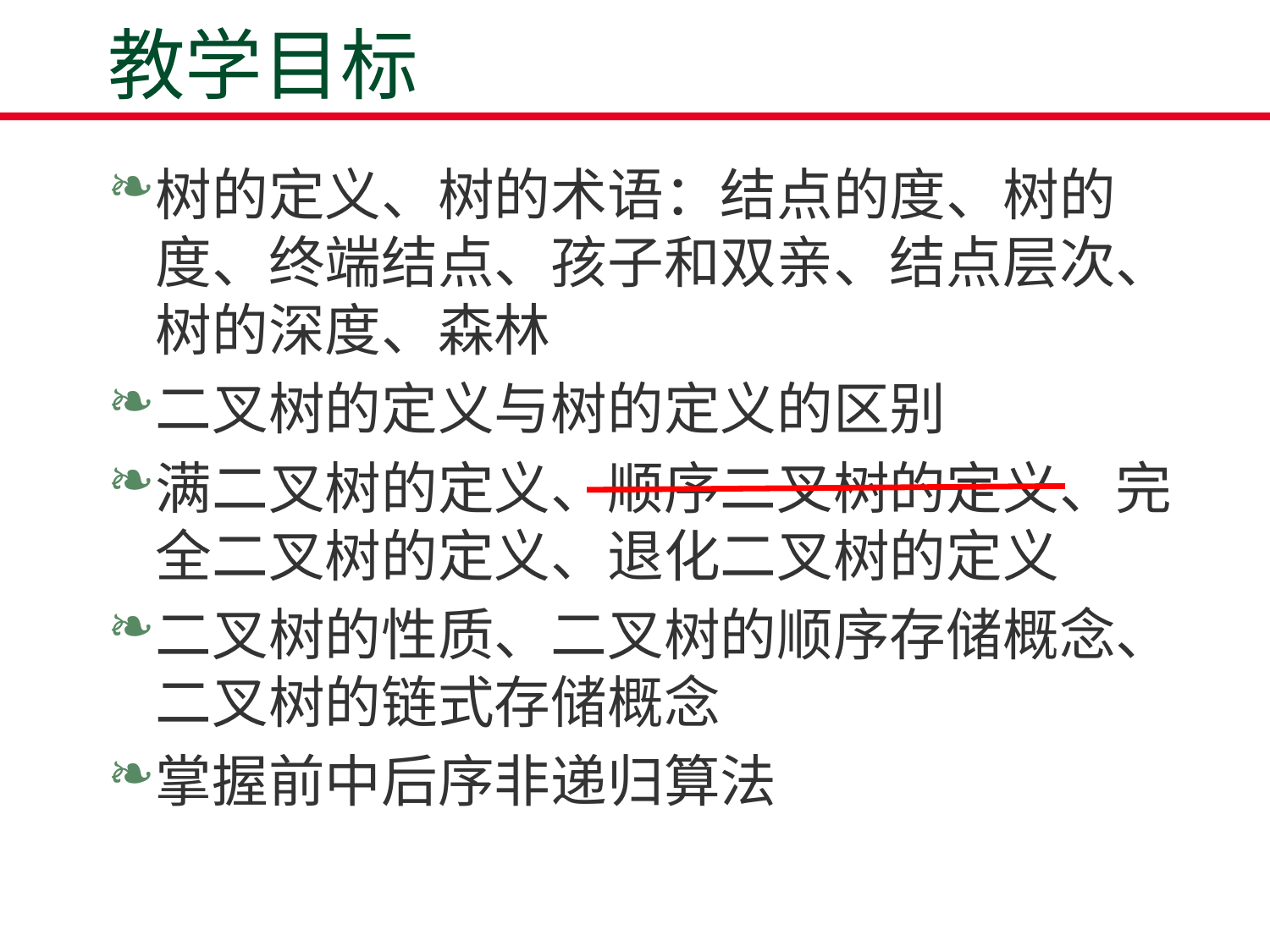

# 教学目标
树的定义、树的术语：结点的度、树的度、终端结点、孩子和双亲、结点层次、树的深度、森林
二叉树的定义与树的定义的区别
满二叉树的定义、顺序二叉树的定义、完全二叉树的定义、退化二叉树的定义
二叉树的性质、二叉树的顺序存储概念、二叉树的链式存储概念
掌握前中后序非递归算法